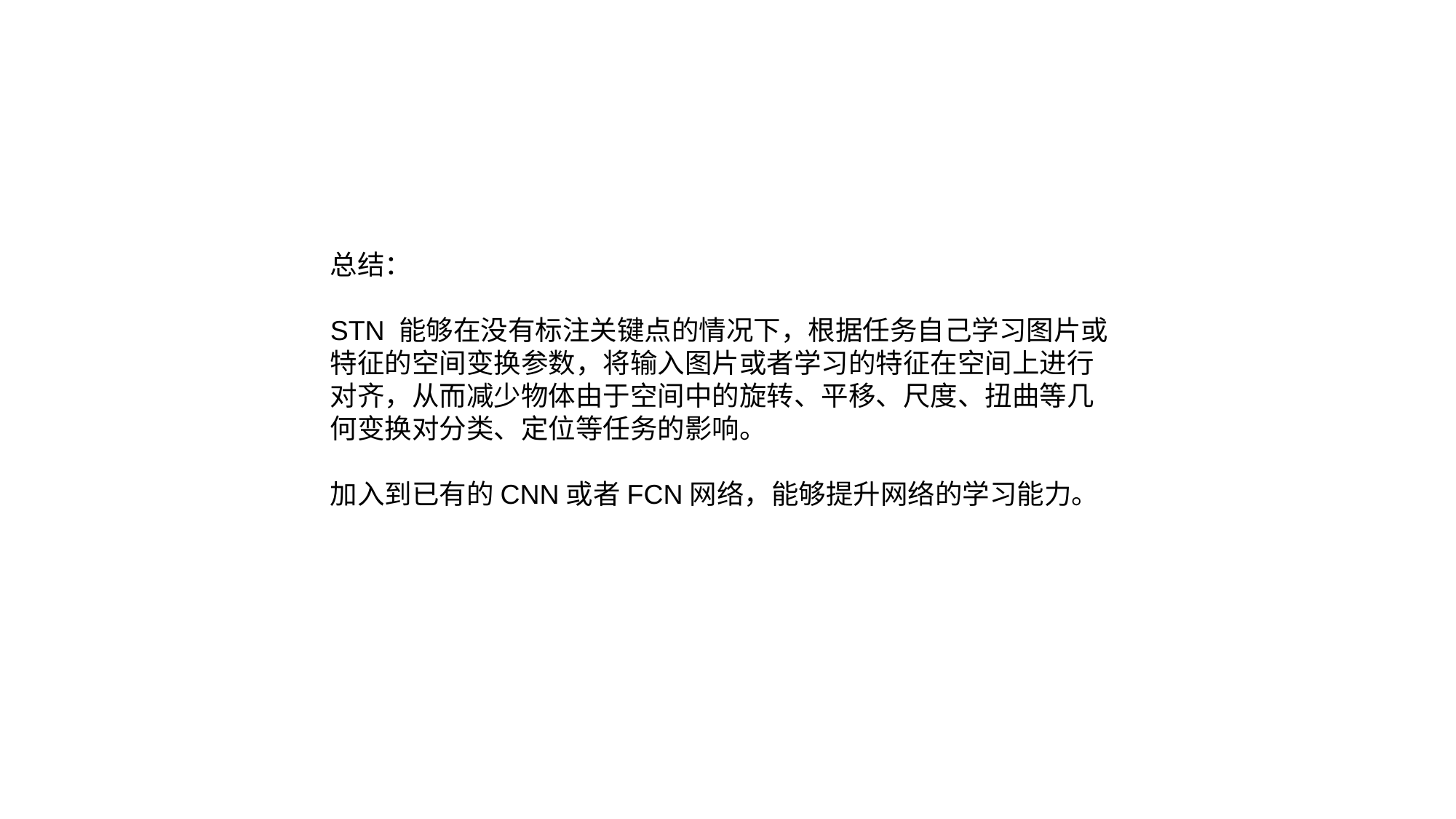

总结：

STN 能够在没有标注关键点的情况下，根据任务自己学习图片或特征的空间变换参数，将输入图片或者学习的特征在空间上进行对齐，从而减少物体由于空间中的旋转、平移、尺度、扭曲等几何变换对分类、定位等任务的影响。

加入到已有的CNN或者FCN网络，能够提升网络的学习能力。